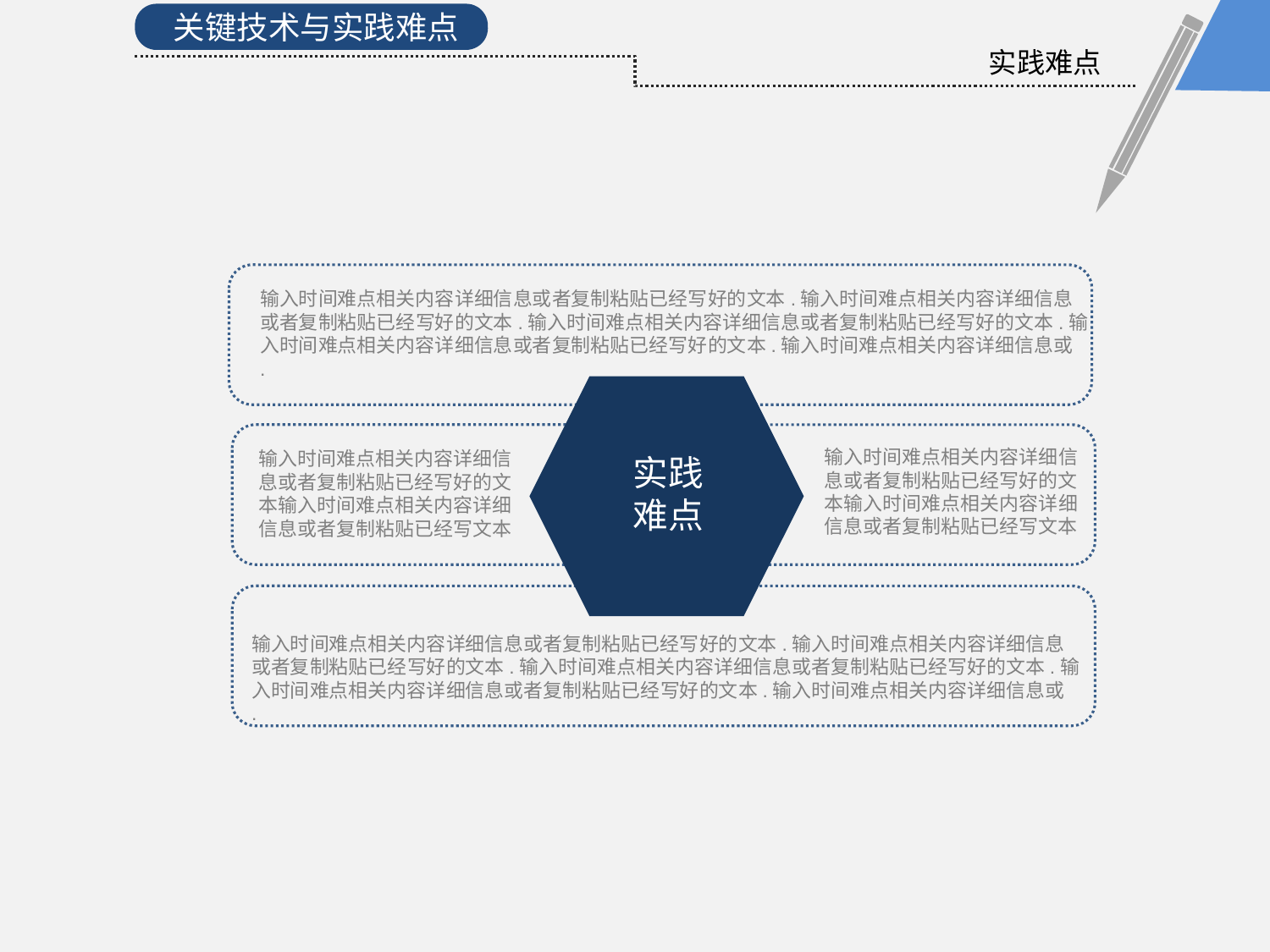

关键技术与实践难点

实践难点

输入时间难点相关内容详细信息或者复制粘贴已经写好的文本.输入时间难点相关内容详细信息
或者复制粘贴已经写好的文本.输入时间难点相关内容详细信息或者复制粘贴已经写好的文本.输
入时间难点相关内容详细信息或者复制粘贴已经写好的文本.输入时间难点相关内容详细信息或
.

输入时间难点相关内容详细信
息或者复制粘贴已经写好的文
本输入时间难点相关内容详细
信息或者复制粘贴已经写文本

输入时间难点相关内容详细信
息或者复制粘贴已经写好的文
本输入时间难点相关内容详细
信息或者复制粘贴已经写文本

实践
难点

输入时间难点相关内容详细信息或者复制粘贴已经写好的文本.输入时间难点相关内容详细信息
或者复制粘贴已经写好的文本.输入时间难点相关内容详细信息或者复制粘贴已经写好的文本.输
入时间难点相关内容详细信息或者复制粘贴已经写好的文本.输入时间难点相关内容详细信息或
.